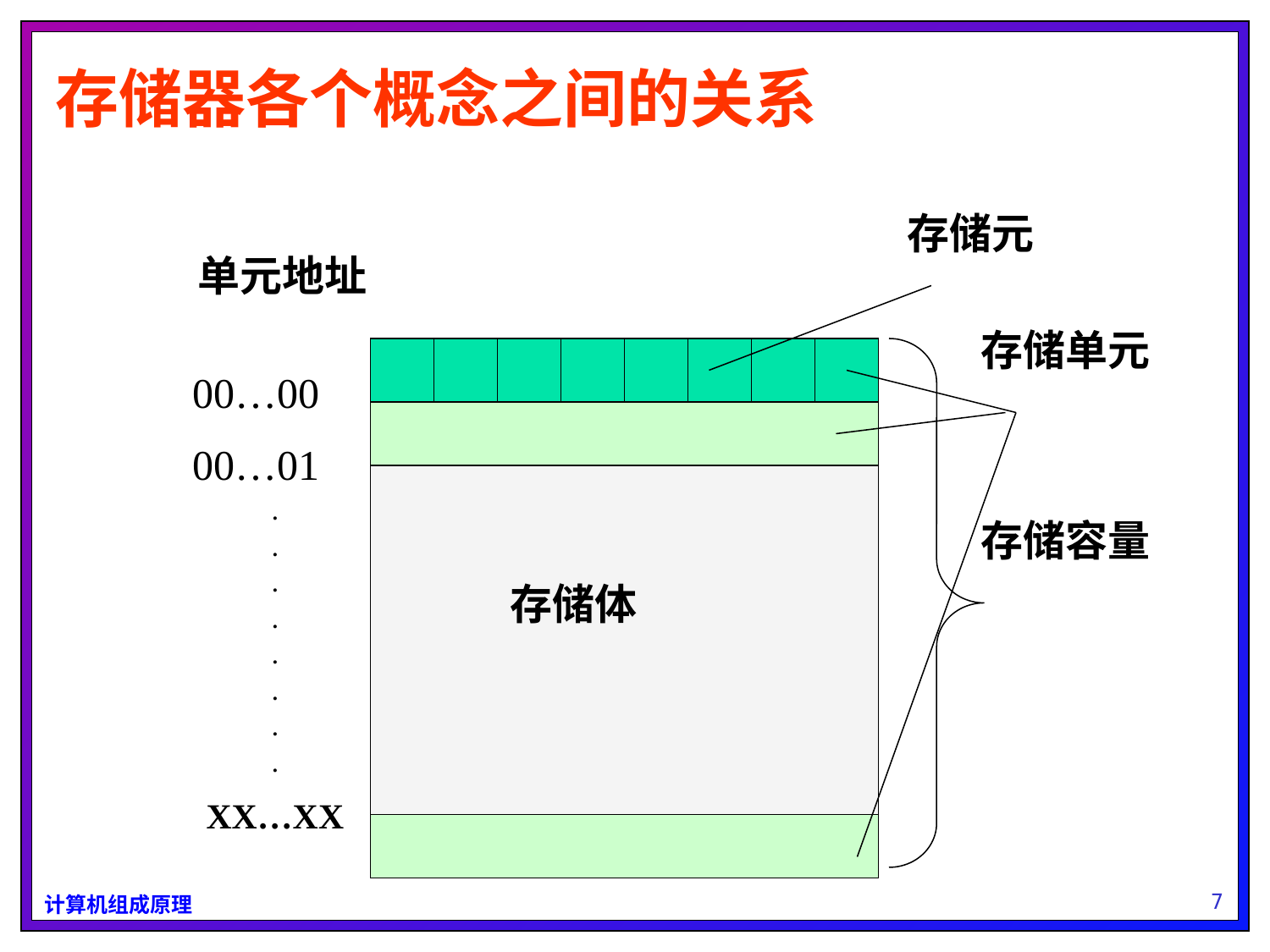

存储器各个概念之间的关系
存储元
单元地址

存储单元

00…00
00…01
.
.
.
.
.
.
.
.
XX…XX

存储容量
存储体